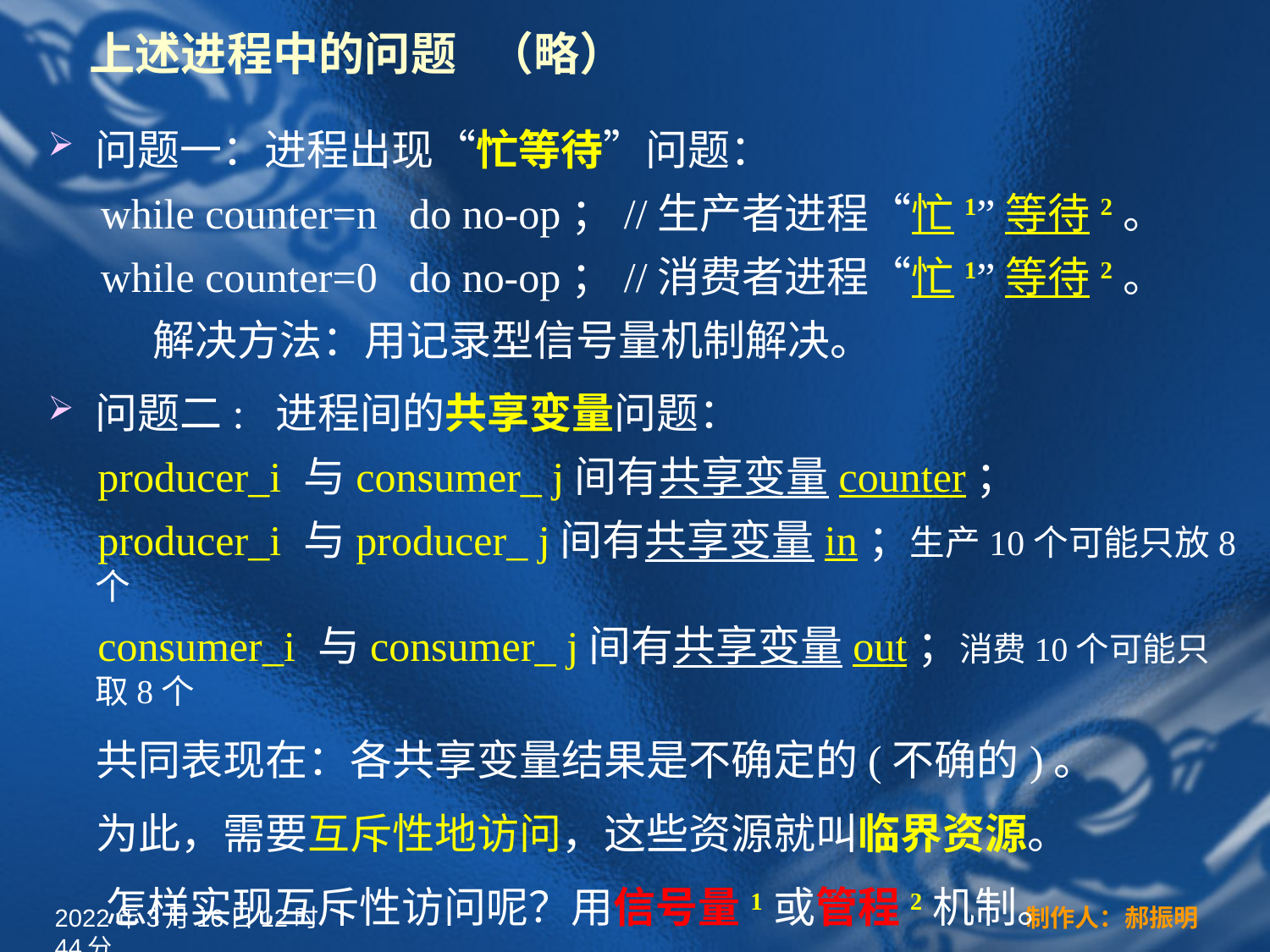

# 上述进程中的问题   （略）
问题一：进程出现“忙等待”问题：
     while counter=n   do no-op；//生产者进程“忙1”等待2。
     while counter=0   do no-op；//消费者进程“忙1”等待2。
          解决方法：用记录型信号量机制解决。
问题二:  进程间的共享变量问题：
producer_i 与consumer_ j间有共享变量counter；
producer_i 与producer_ j间有共享变量in；生产10个可能只放8个
consumer_i 与consumer_ j间有共享变量out；消费10个可能只取8个
    共同表现在：各共享变量结果是不确定的(不确的)。
    为此，需要互斥性地访问，这些资源就叫临界资源。
     怎样实现互斥性访问呢？用信号量1或管程2机制。

2022年3月16日12时44分
制作人：郝振明